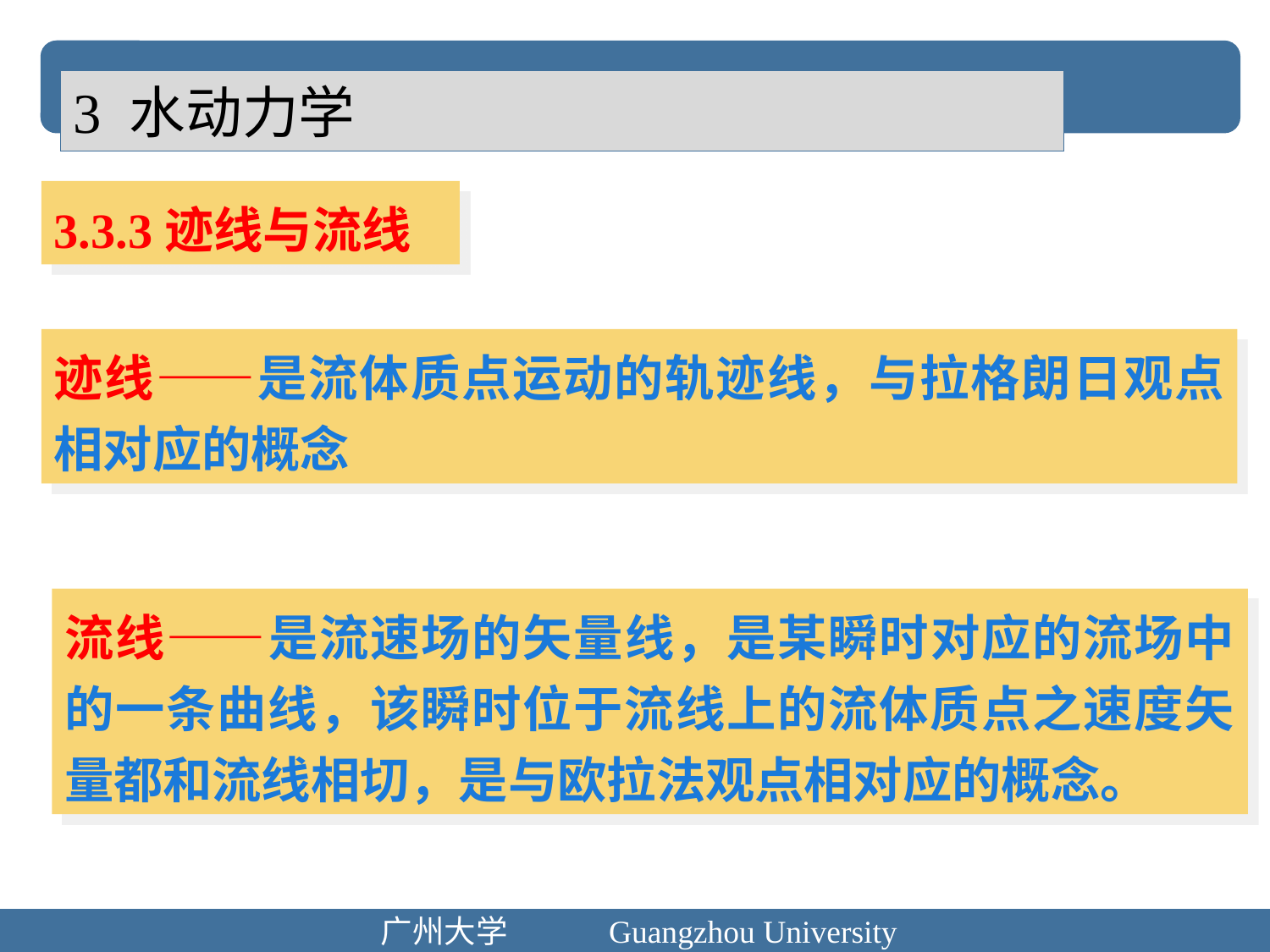

3 水动力学
3.3.3迹线与流线
迹线——是流体质点运动的轨迹线，与拉格朗日观点相对应的概念
流线——是流速场的矢量线，是某瞬时对应的流场中的一条曲线，该瞬时位于流线上的流体质点之速度矢量都和流线相切，是与欧拉法观点相对应的概念。